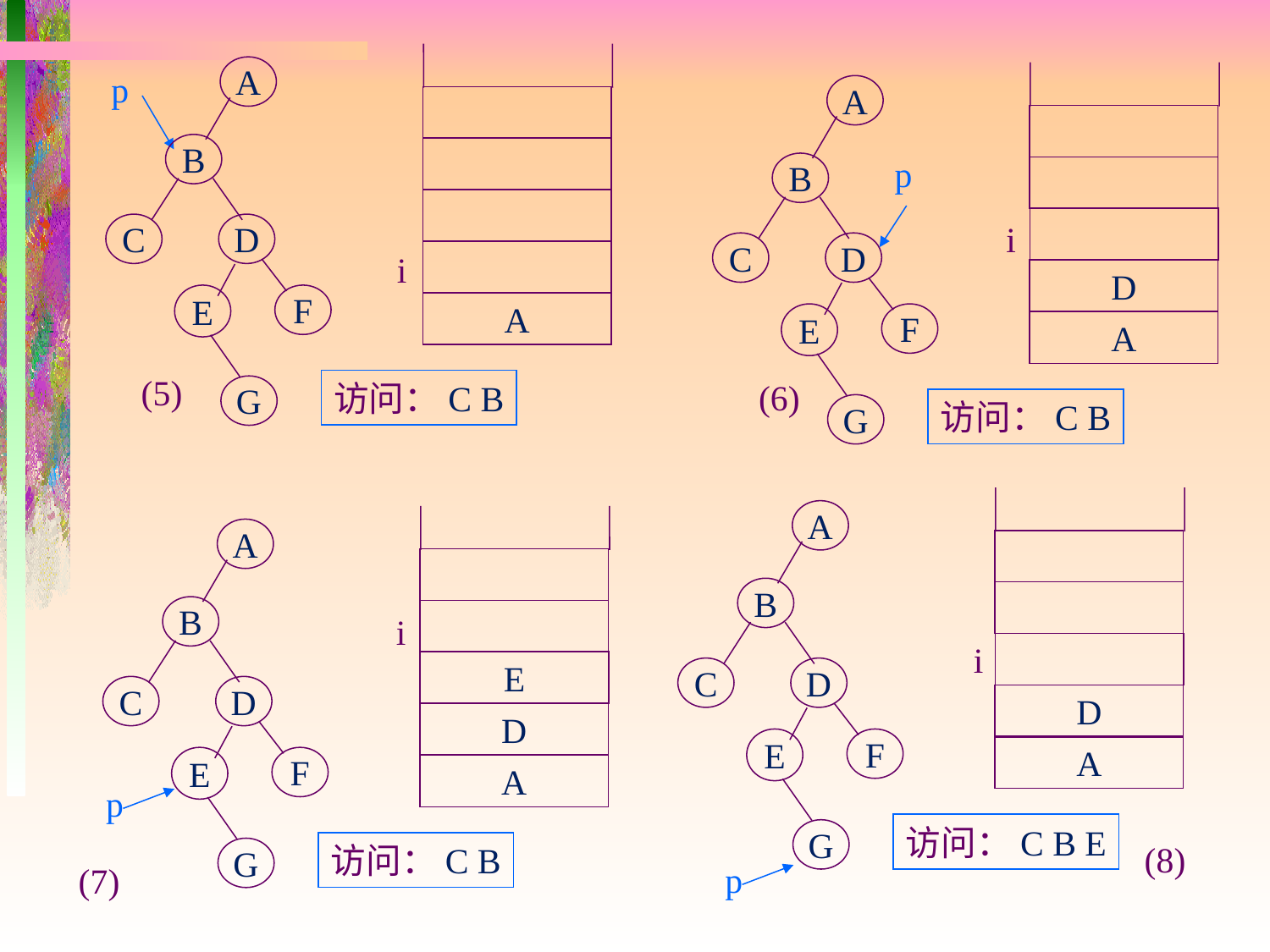

A

B

C
D

E
F

G
p

i
A
访问：C B
(5)

A

B

C
D

E
F

G

p

i
D
A
访问：C B
(6)

A

B

C
D

E
F

G

i

D
A
访问：C B E
p

(8)

A

B

C
D

E
F

G

i
E
D
A
p

访问：C B
(7)